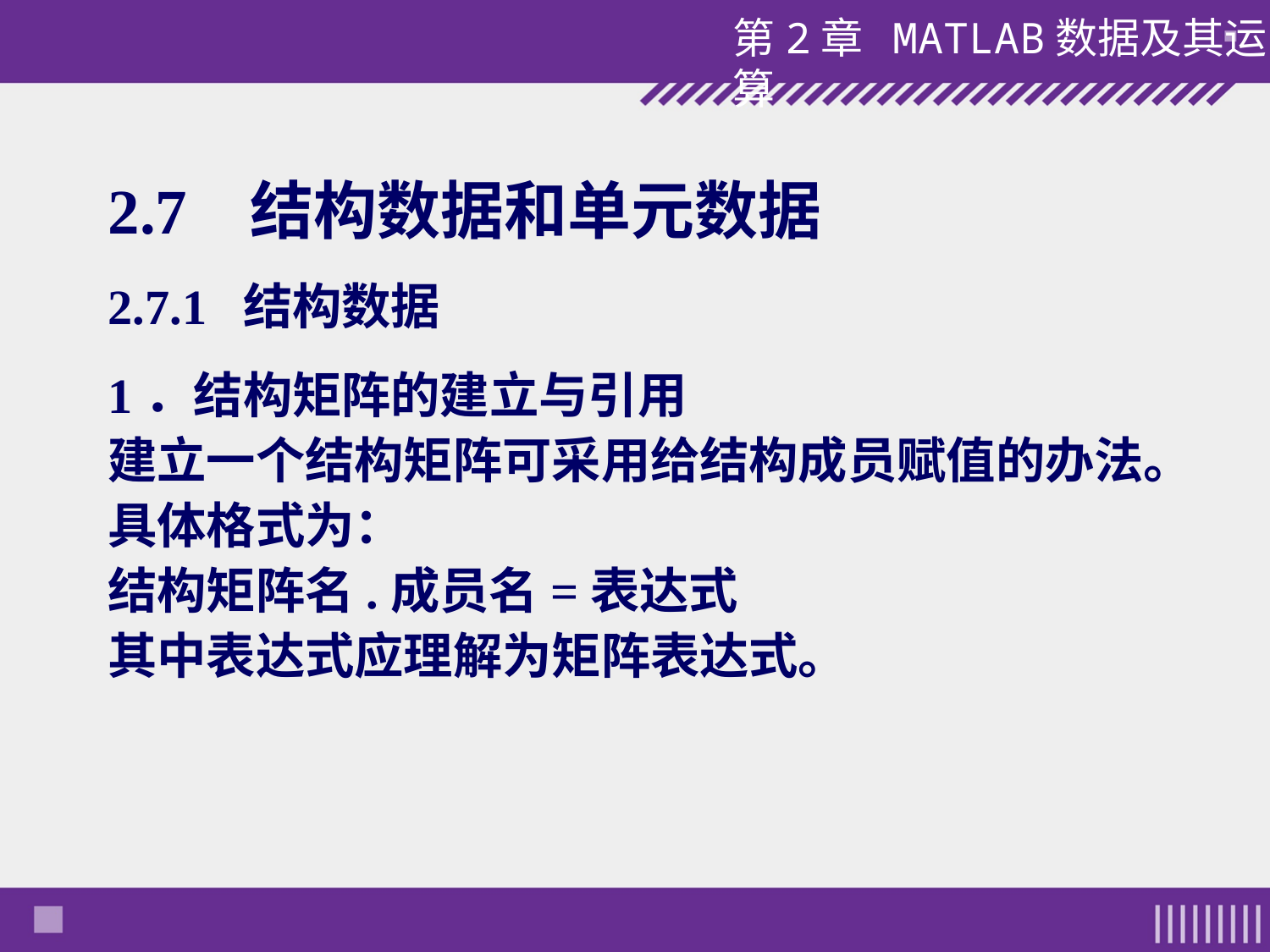

2.7   结构数据和单元数据
2.7.1  结构数据
1．结构矩阵的建立与引用
建立一个结构矩阵可采用给结构成员赋值的办法。具体格式为：
结构矩阵名.成员名=表达式
其中表达式应理解为矩阵表达式。